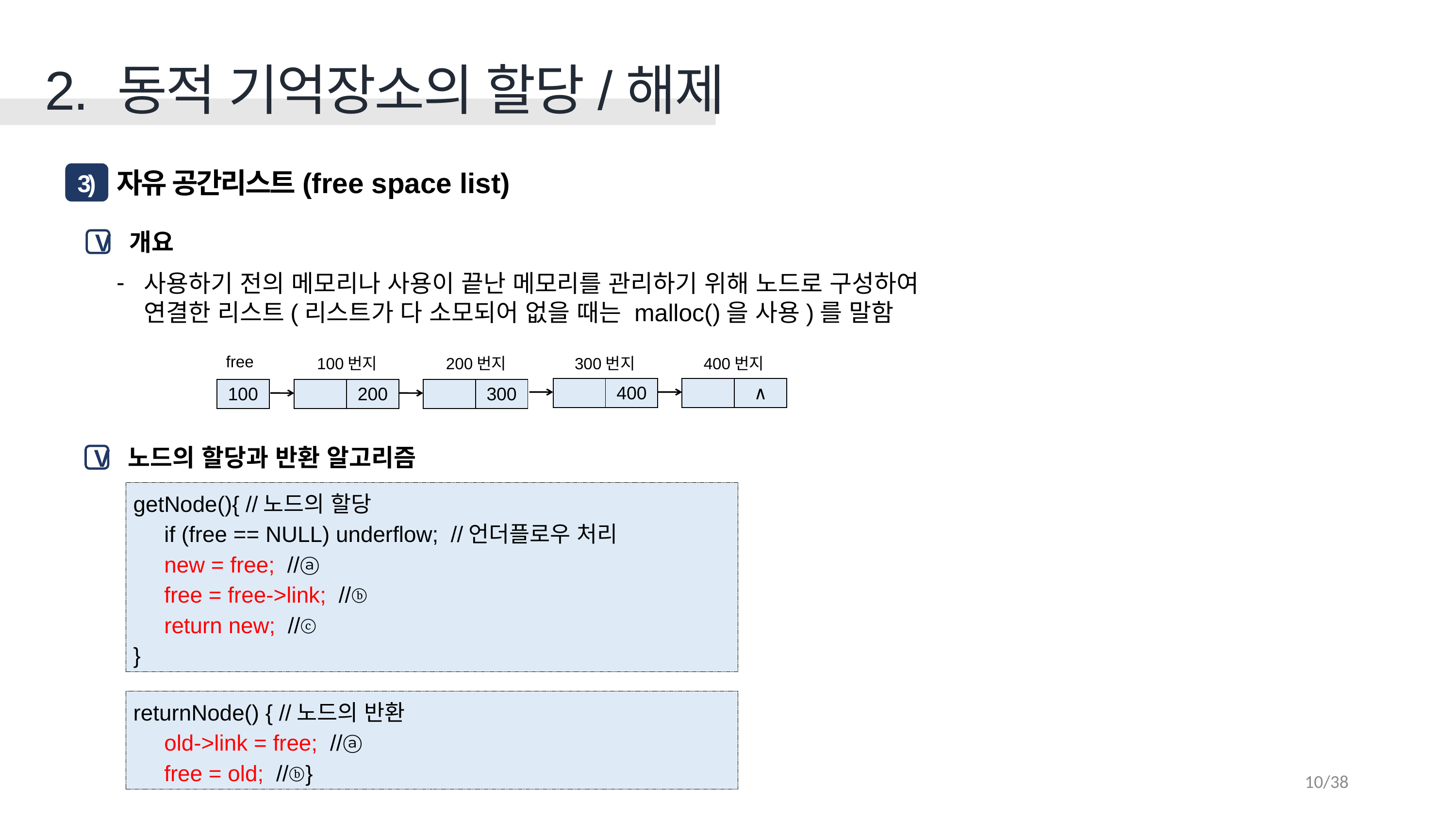

2. 동적 기억장소의 할당/해제

 자유 공간리스트(free space list)
3)
 개요

사용하기 전의 메모리나 사용이 끝난 메모리를 관리하기 위해 노드로 구성하여
연결한 리스트(리스트가 다 소모되어 없을 때는 malloc()을 사용)를 말함
V
free
100번지
200번지
300번지
400번지
|  | 400 |
| --- | --- |
|  | ∧ |
| --- | --- |
| 100 |
| --- |
|  | 200 |
| --- | --- |
|  | 300 |
| --- | --- |
 노드의 할당과 반환 알고리즘
V
getNode(){ //노드의 할당
     if (free == NULL) underflow;  //언더플로우 처리
     new = free;  //ⓐ
     free = free->link;  //ⓑ
     return new;  //ⓒ
}
returnNode() { //노드의 반환
     old->link = free;  //ⓐ
     free = old;  //ⓑ}
10/38